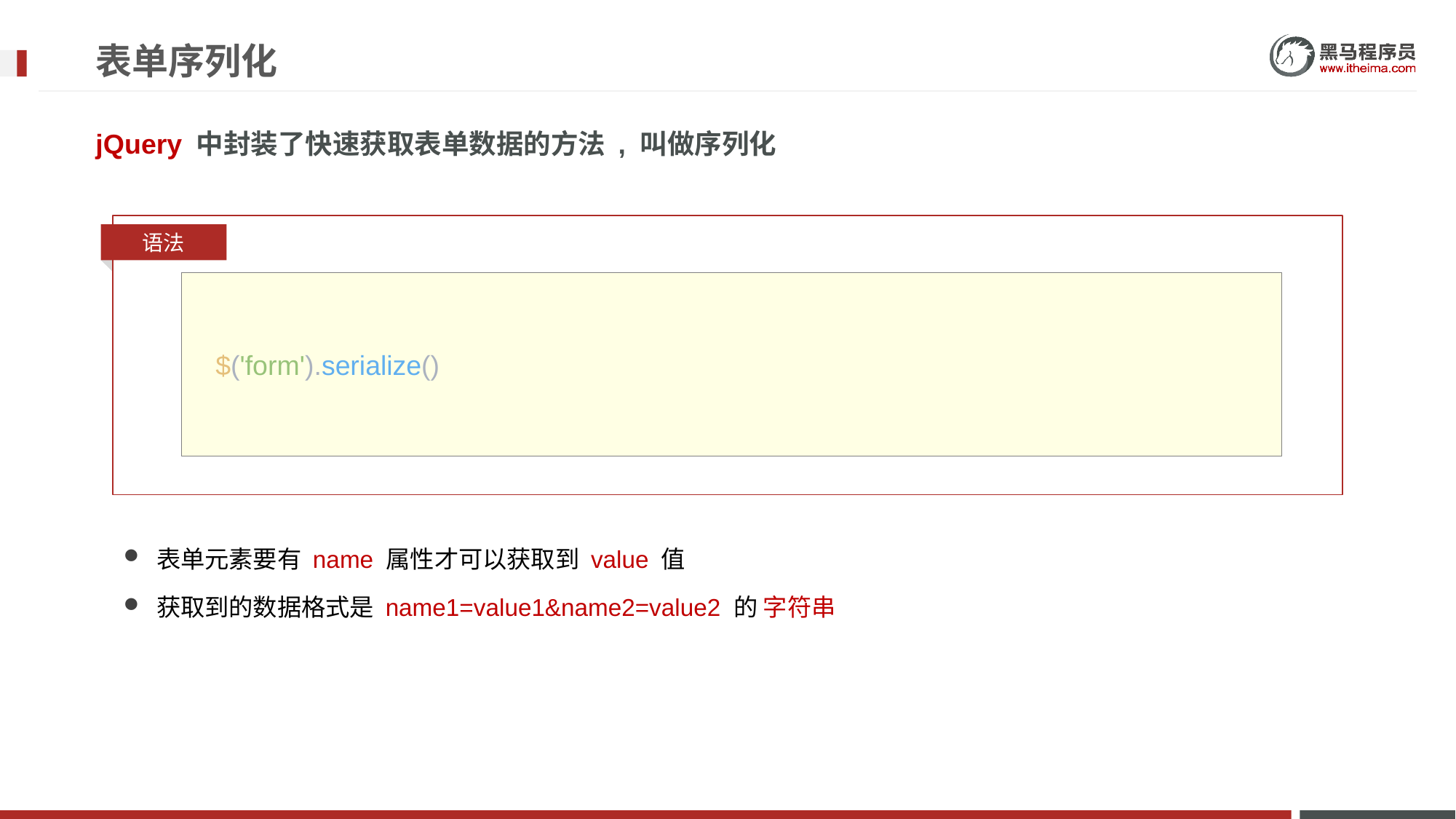

# 表单序列化
jQuery 中封装了快速获取表单数据的方法 , 叫做序列化

语法

    $('form').serialize()
表单元素要有 name 属性才可以获取到 value 值
获取到的数据格式是 name1=value1&name2=value2 的 字符串